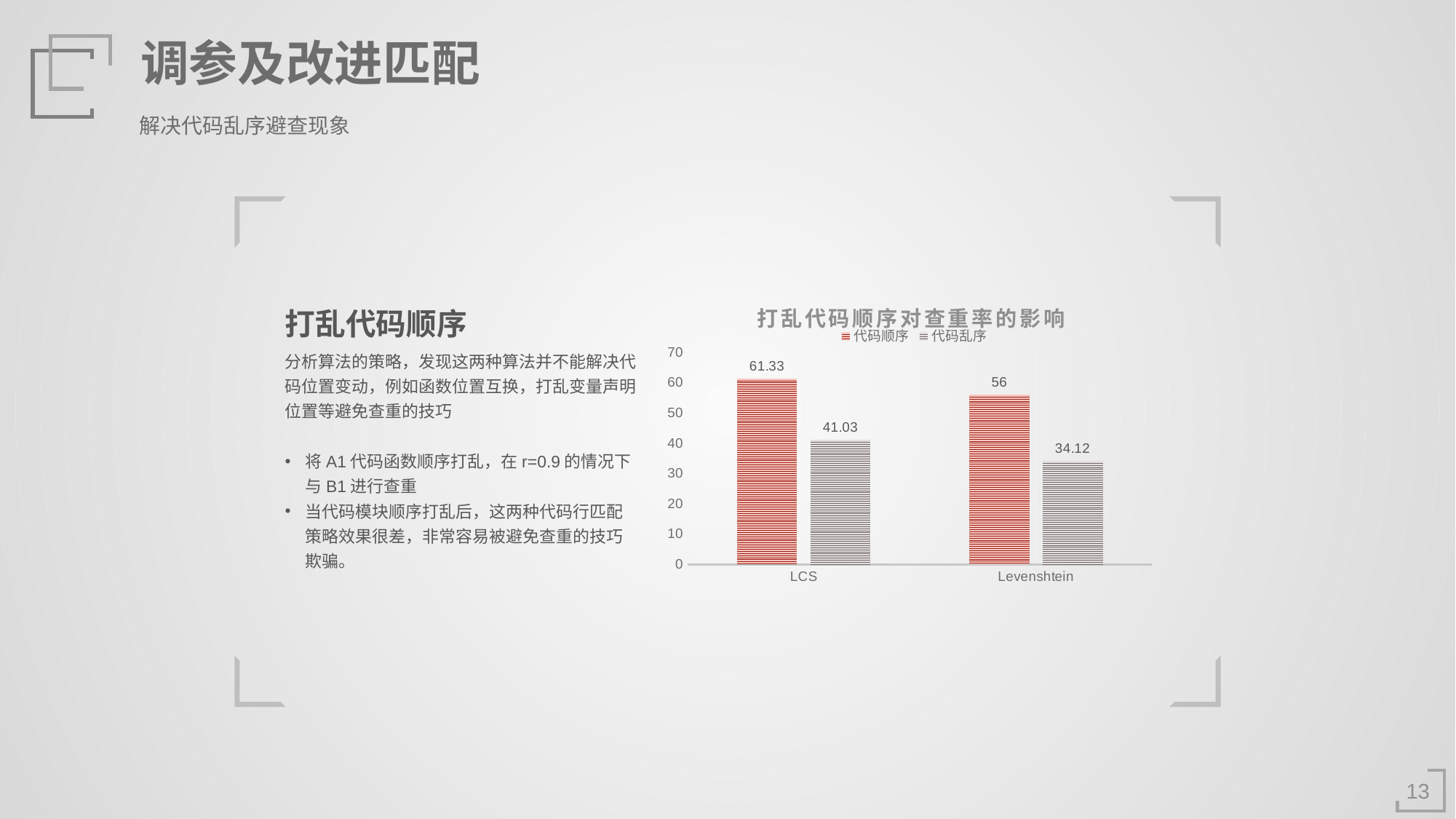

调参及改进匹配
解决代码乱序避查现象

### Chart: 打乱代码顺序对查重率的影响

| Category |  |  |
|---|---|---|
| LCS | 61.33 | 41.03 |
| Levenshtein | 56.0 | 34.12 |
打乱代码顺序
分析算法的策略，发现这两种算法并不能解决代码位置变动，例如函数位置互换，打乱变量声明位置等避免查重的技巧

将A1代码函数顺序打乱，在r=0.9的情况下与B1进行查重
当代码模块顺序打乱后，这两种代码行匹配策略效果很差，非常容易被避免查重的技巧欺骗。